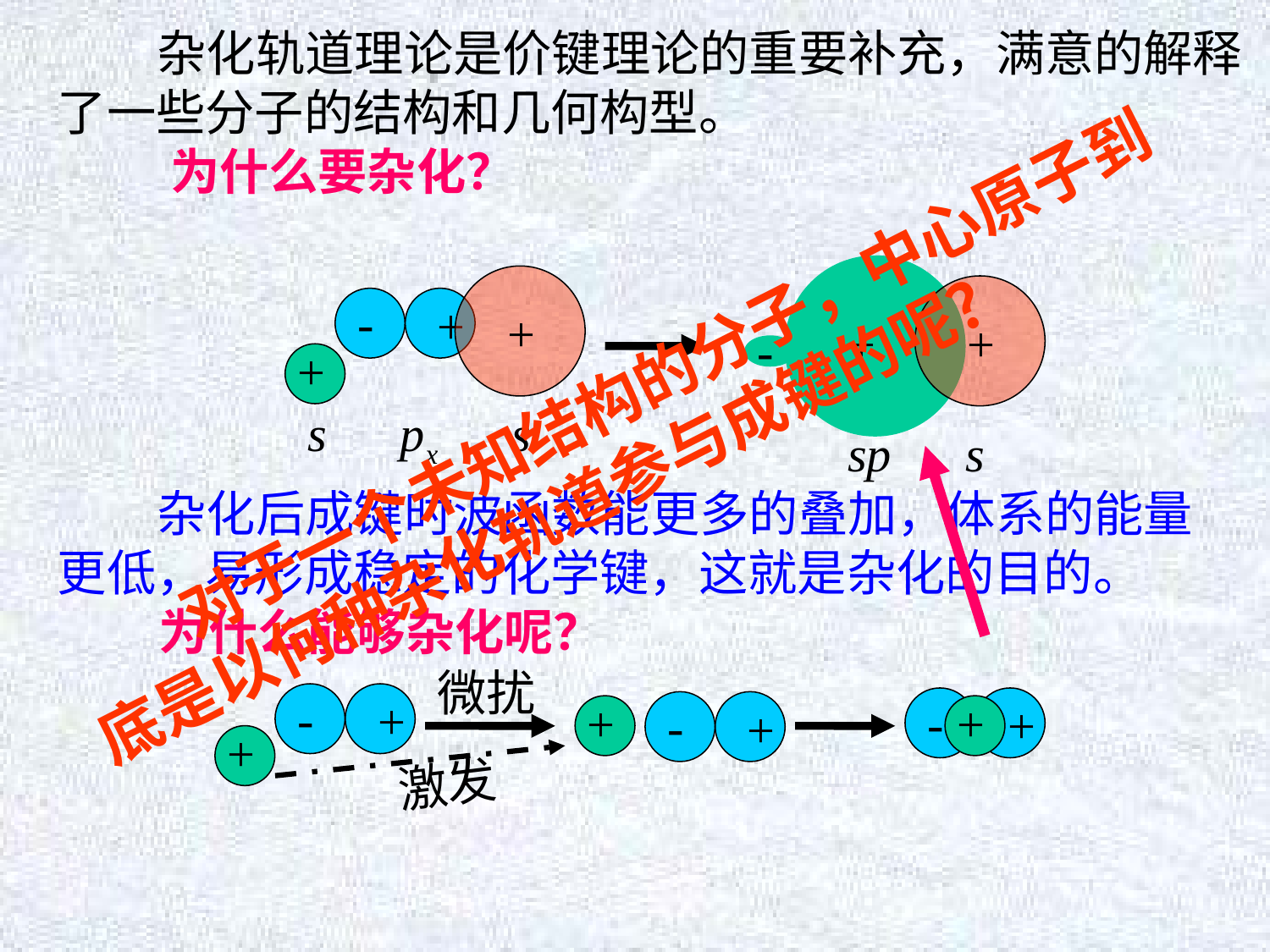

杂化轨道理论是价键理论的重要补充，满意的解释了一些分子的结构和几何构型。
         为什么要杂化？

+
-

+

+
-

+
+

s      px      s
sp      s
        对于一个未知结构的分子，中心原子到底是以何种杂化轨道参与成键的呢？

        杂化后成键时波函数能更多的叠加，体系的能量更低，易形成稳定的化学键，这就是杂化的目的。
        为什么能够杂化呢？
微扰
-

+
+

-

+
+

-

+
+

激发